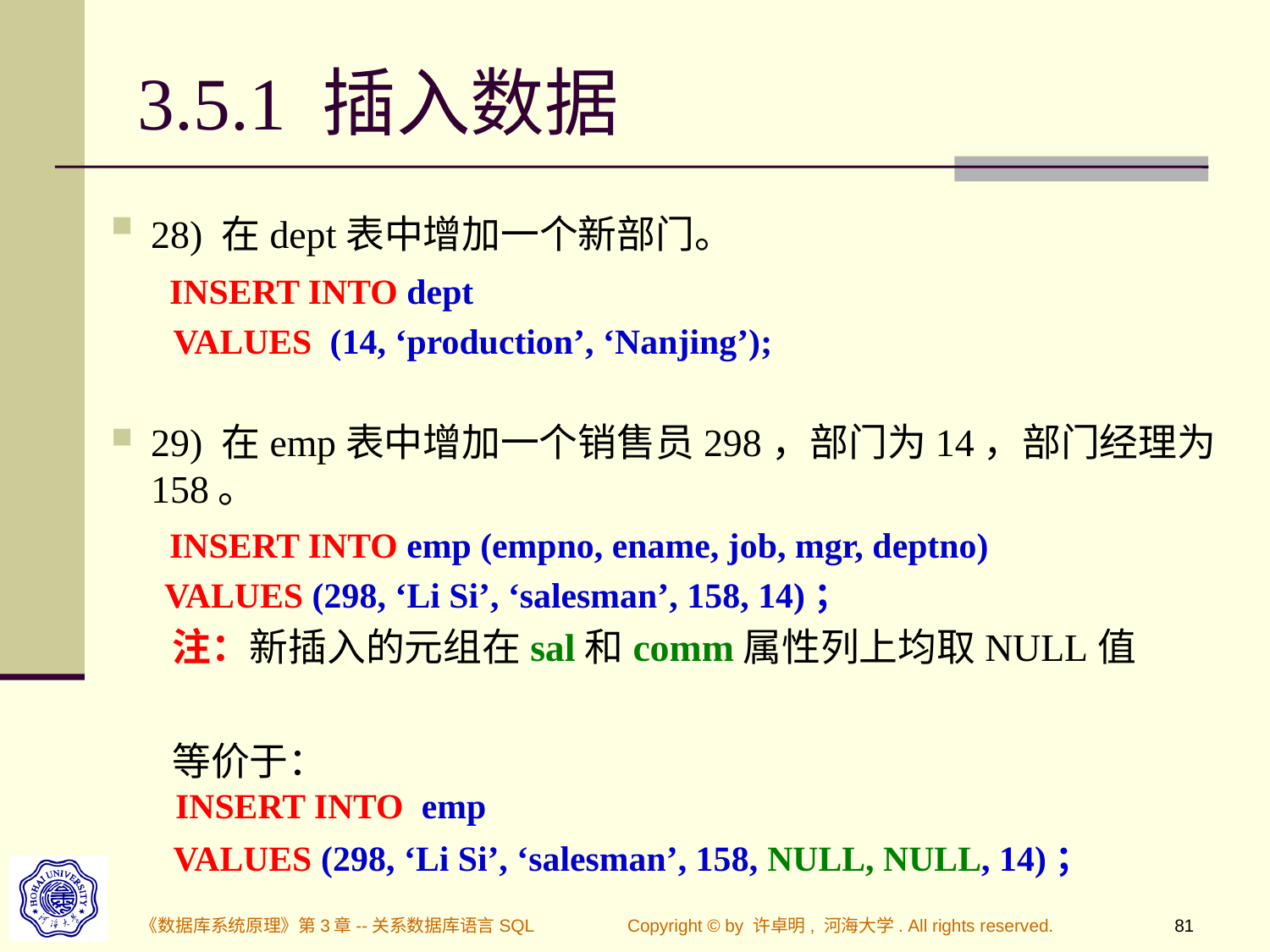

# 3.5.1 插入数据
28) 在dept表中增加一个新部门。
      INSERT INTO dept
       VALUES  (14, ‘production’, ‘Nanjing’);

29) 在emp表中增加一个销售员298，部门为14，部门经理为158。
      INSERT INTO emp (empno, ename, job, mgr, deptno)
      VALUES (298, ‘Li Si’, ‘salesman’, 158, 14)；
      注：新插入的元组在sal和comm属性列上均取NULL值

      等价于：
  INSERT INTO  emp
       VALUES (298, ‘Li Si’, ‘salesman’, 158, NULL, NULL, 14)；
《数据库系统原理》第3章--关系数据库语言SQL
Copyright © by 许卓明, 河海大学. All rights reserved.
81